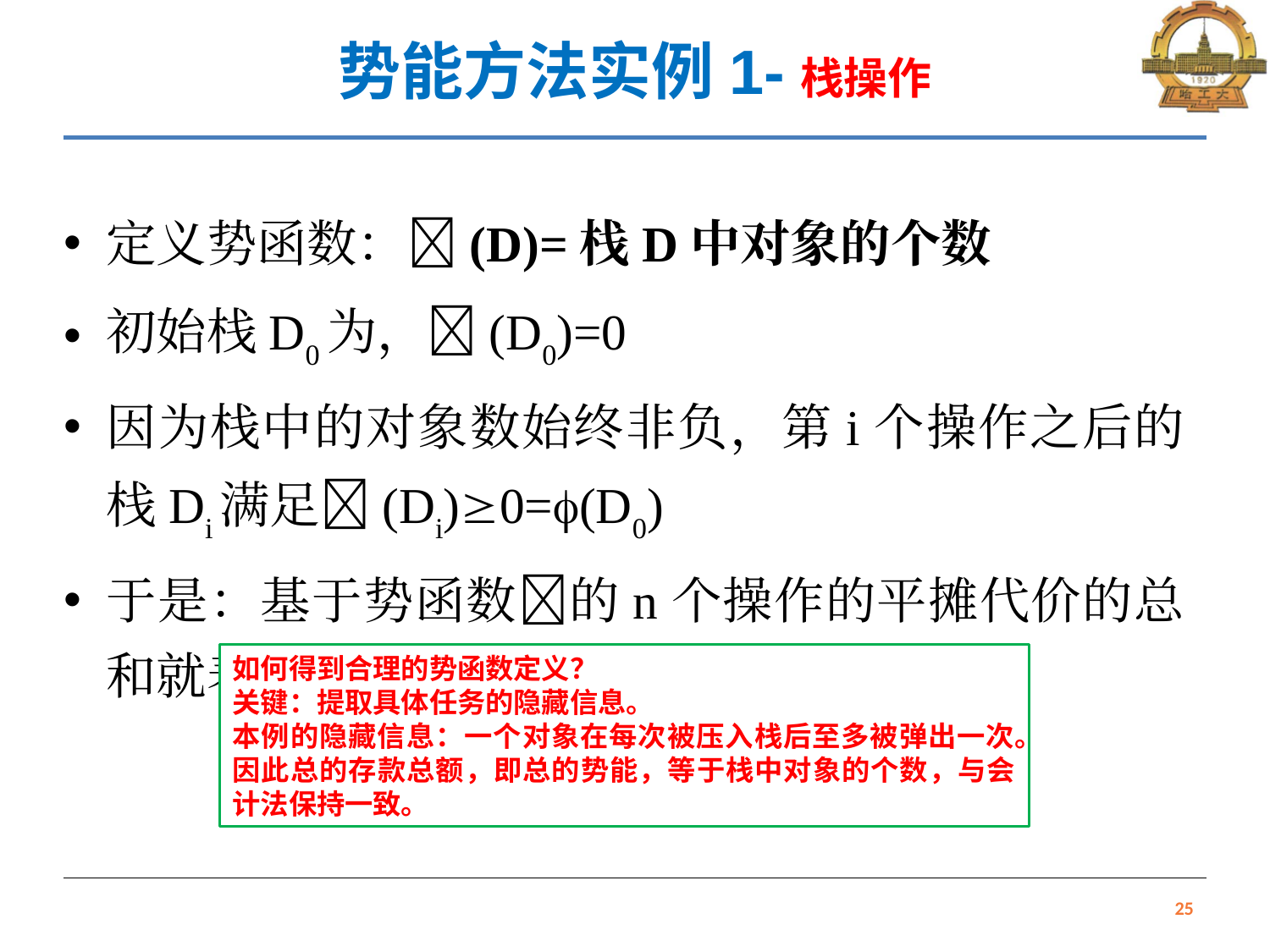

# 势能方法实例1-栈操作
定义势函数：φ(D)=栈D中对象的个数
初始栈D0为，φ(D0)=0
因为栈中的对象数始终非负，第i个操作之后的栈Di满足φ(Di)≥0=φ(D0)
于是：基于势函数φ的n个操作的平摊代价的总和就表示了实际代价的一个上界
如何得到合理的势函数定义？
关键：提取具体任务的隐藏信息。
本例的隐藏信息：一个对象在每次被压入栈后至多被弹出一次。
因此总的存款总额，即总的势能，等于栈中对象的个数，与会计法保持一致。
25